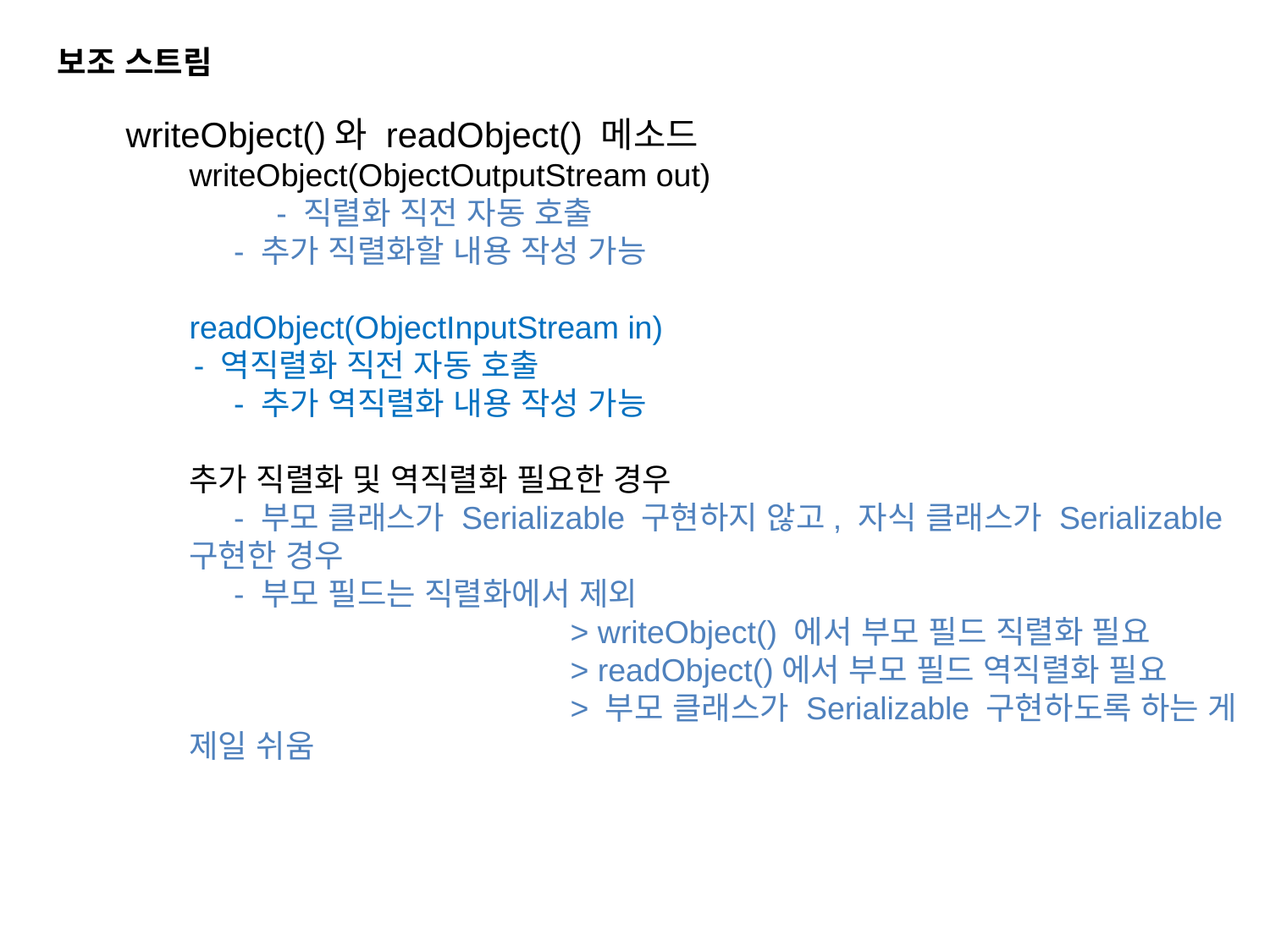

보조 스트림
writeObject()와 readObject() 메소드
writeObject(ObjectOutputStream out)
	- 직렬화 직전 자동 호출
     - 추가 직렬화할 내용 작성 가능

readObject(ObjectInputStream in)
     - 역직렬화 직전 자동 호출
     - 추가 역직렬화 내용 작성 가능

추가 직렬화 및 역직렬화 필요한 경우
     - 부모 클래스가 Serializable 구현하지 않고, 자식 클래스가 Serializable 구현한 경우
     - 부모 필드는 직렬화에서 제외
			> writeObject() 에서 부모 필드 직렬화 필요
			> readObject()에서 부모 필드 역직렬화 필요
			> 부모 클래스가 Serializable 구현하도록 하는 게 제일 쉬움